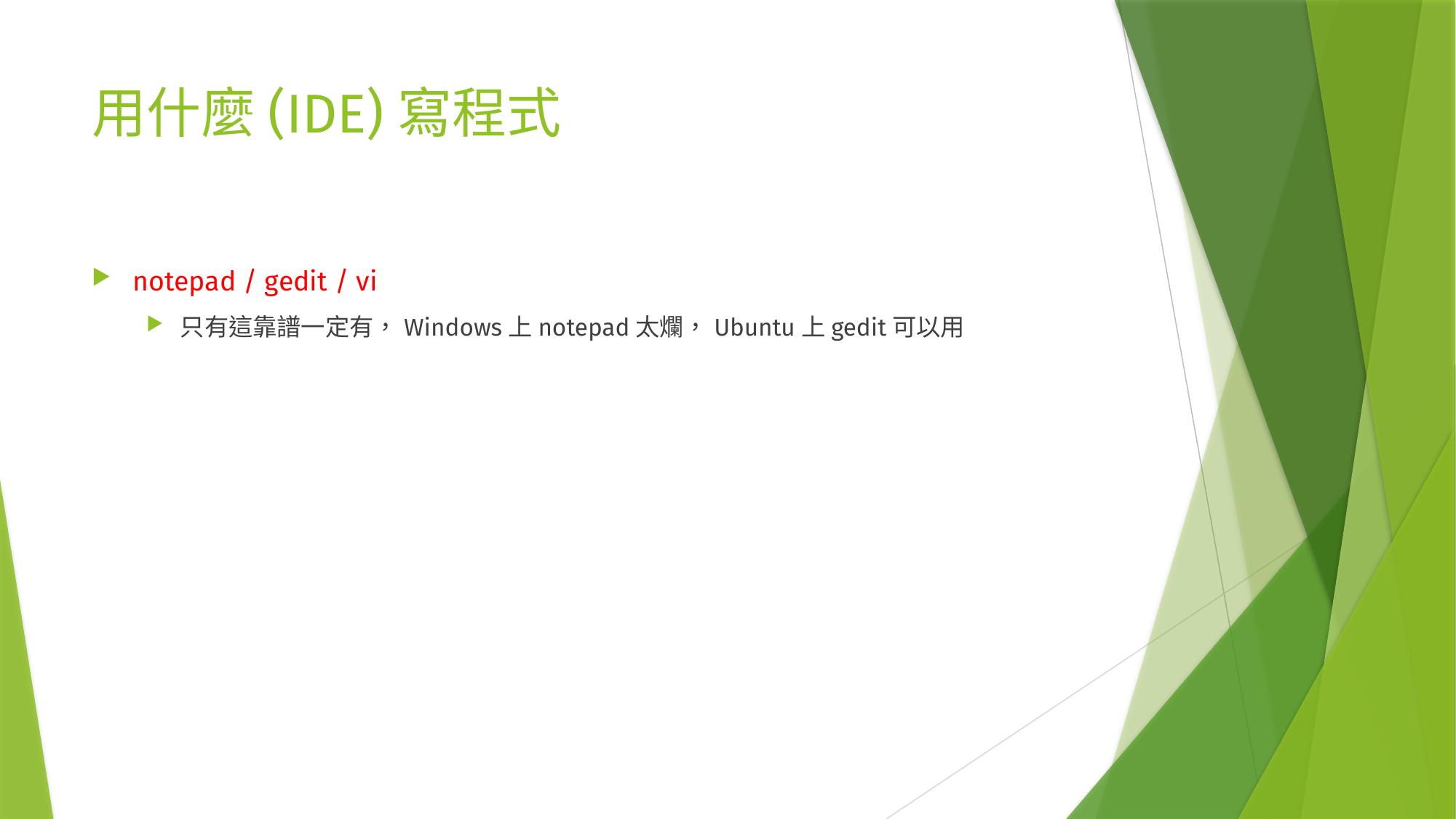

# 用什麼(IDE)寫程式
notepad / gedit / vi
只有這靠譜一定有，Windows上notepad太爛，Ubuntu上gedit可以用